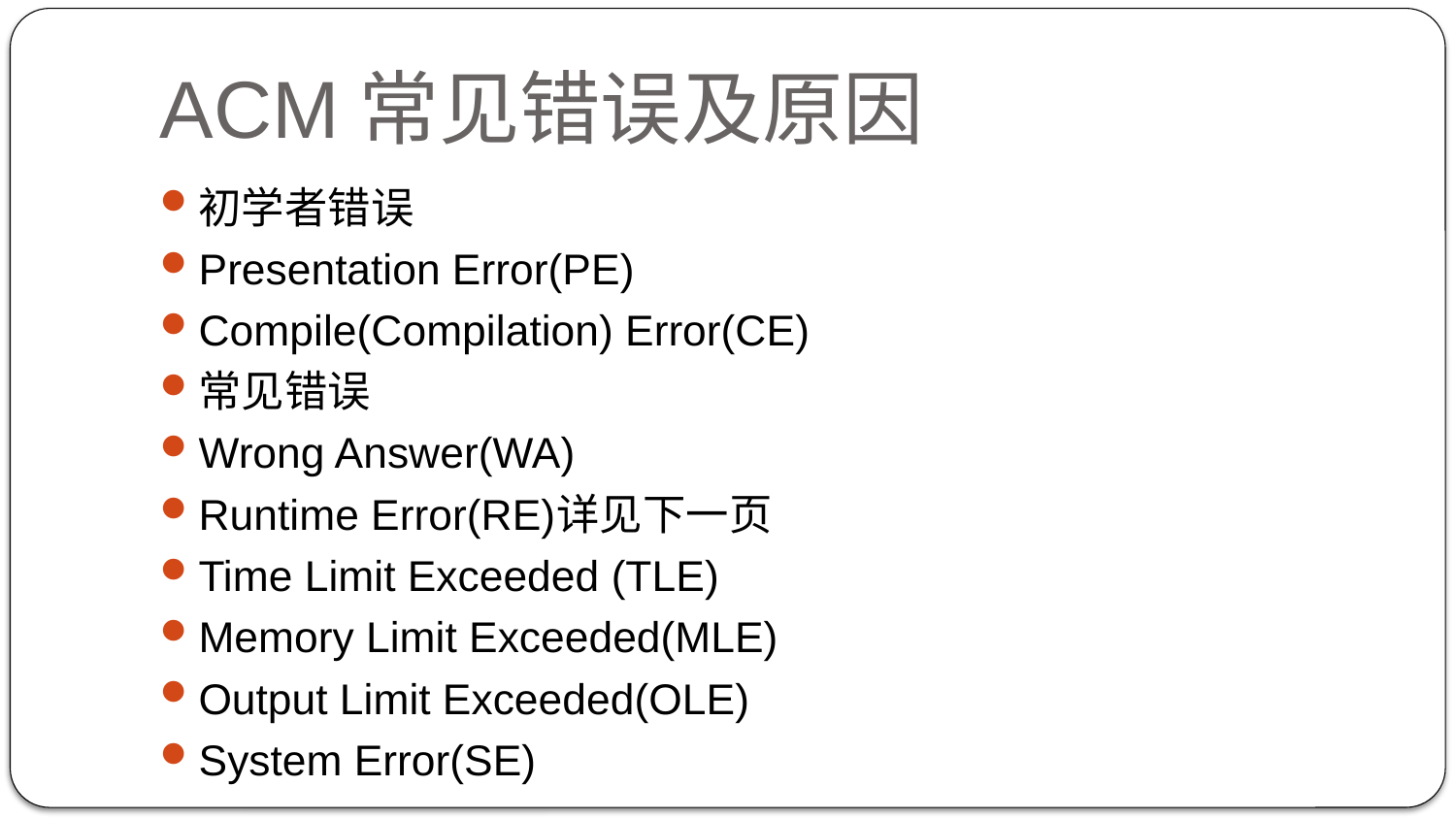

# ACM常见错误及原因
初学者错误
Presentation Error(PE)
Compile(Compilation) Error(CE)
常见错误
Wrong Answer(WA)
Runtime Error(RE)		详见下一页
Time Limit Exceeded (TLE)
Memory Limit Exceeded(MLE)
Output Limit Exceeded(OLE)
System Error(SE)